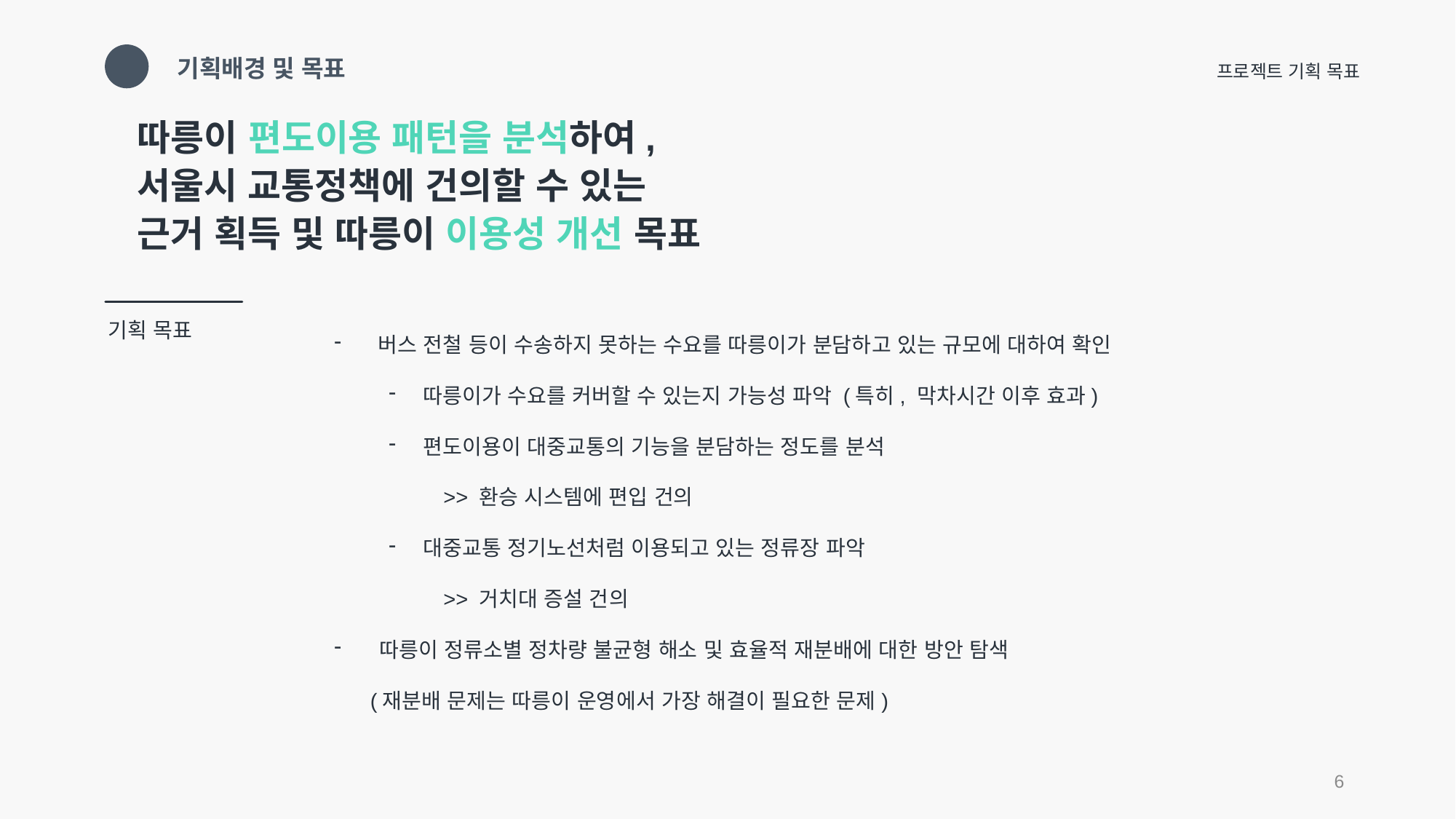

기획배경 및 목표
02
프로젝트 기획 목표
따릉이 편도이용 패턴을 분석하여,
서울시 교통정책에 건의할 수 있는
근거 획득 및 따릉이 이용성 개선 목표
 버스 전철 등이 수송하지 못하는 수요를 따릉이가 분담하고 있는 규모에 대하여 확인
따릉이가 수요를 커버할 수 있는지 가능성 파악 (특히, 막차시간 이후 효과)
편도이용이 대중교통의 기능을 분담하는 정도를 분석
 	>> 환승 시스템에 편입 건의
대중교통 정기노선처럼 이용되고 있는 정류장 파악
	>> 거치대 증설 건의
 따릉이 정류소별 정차량 불균형 해소 및 효율적 재분배에 대한 방안 탐색
      (재분배 문제는 따릉이 운영에서 가장 해결이 필요한 문제)
기획 목표
6